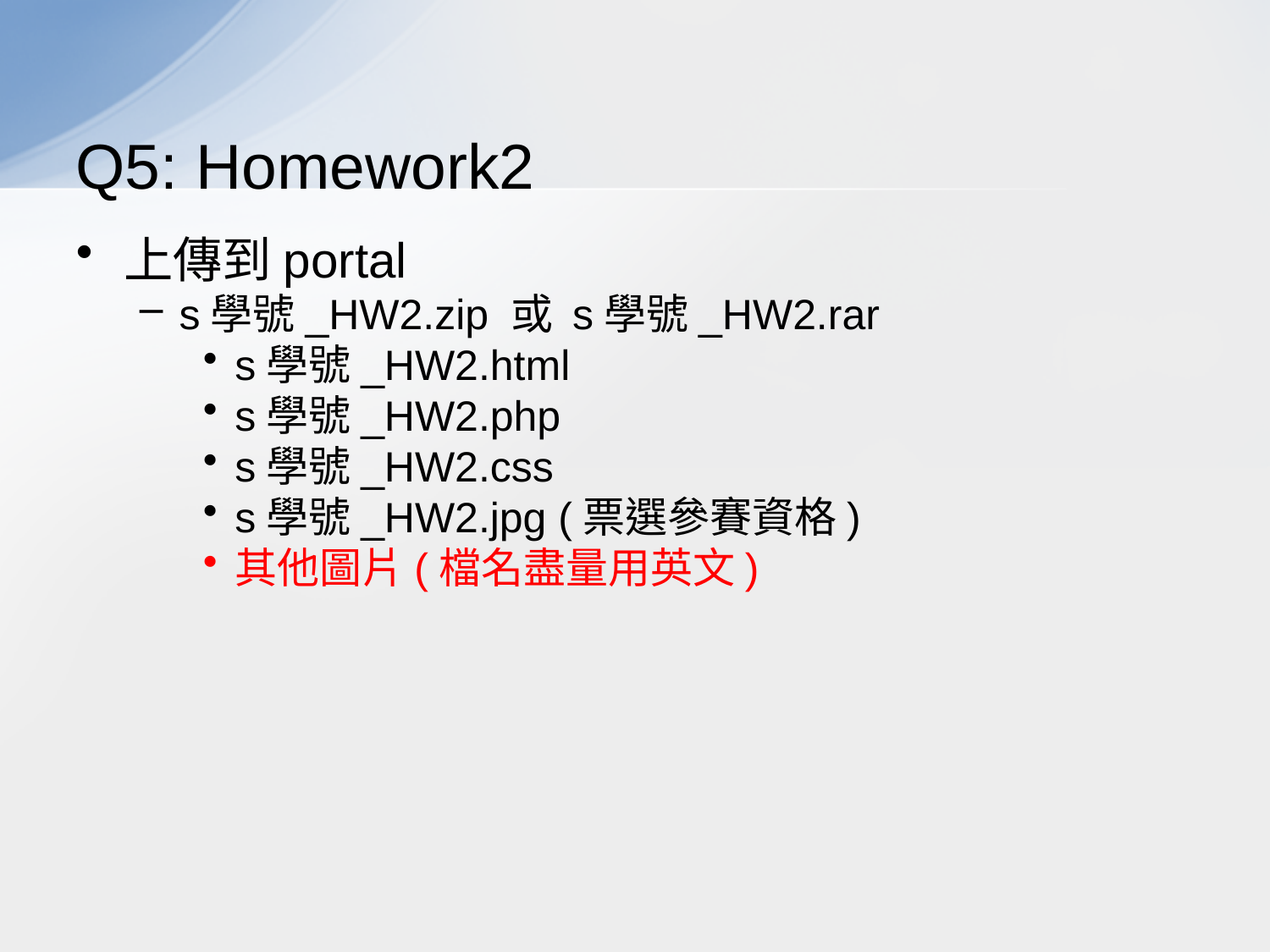

# Q5: Homework2
上傳到portal
s學號_HW2.zip 或 s學號_HW2.rar
s學號_HW2.html
s學號_HW2.php
s學號_HW2.css
s學號_HW2.jpg (票選參賽資格)
其他圖片(檔名盡量用英文)